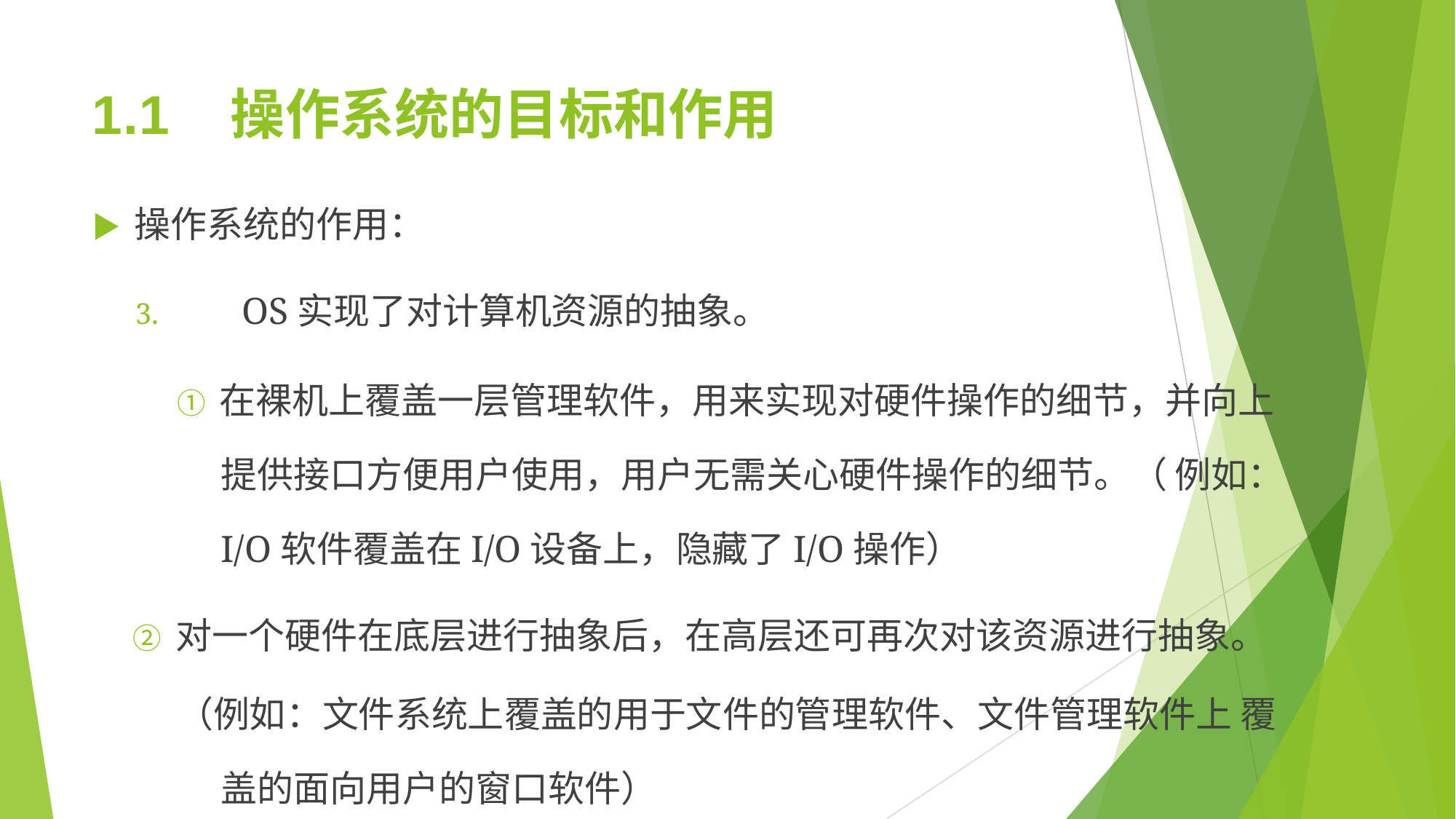

# 1.1	操作系统的目标和作用
▶	操作系统的作用：

3.	OS实现了对计算机资源的抽象。
① 在裸机上覆盖一层管理软件，用来实现对硬件操作的细节，并向上 提供接口方便用户使用，用户无需关心硬件操作的细节。（ 例如：  I/O软件覆盖在I/O设备上，隐藏了I/O操作）

② 对一个硬件在底层进行抽象后，在高层还可再次对该资源进行抽象。
（例如：文件系统上覆盖的用于文件的管理软件、文件管理软件上 覆盖的面向用户的窗口软件）